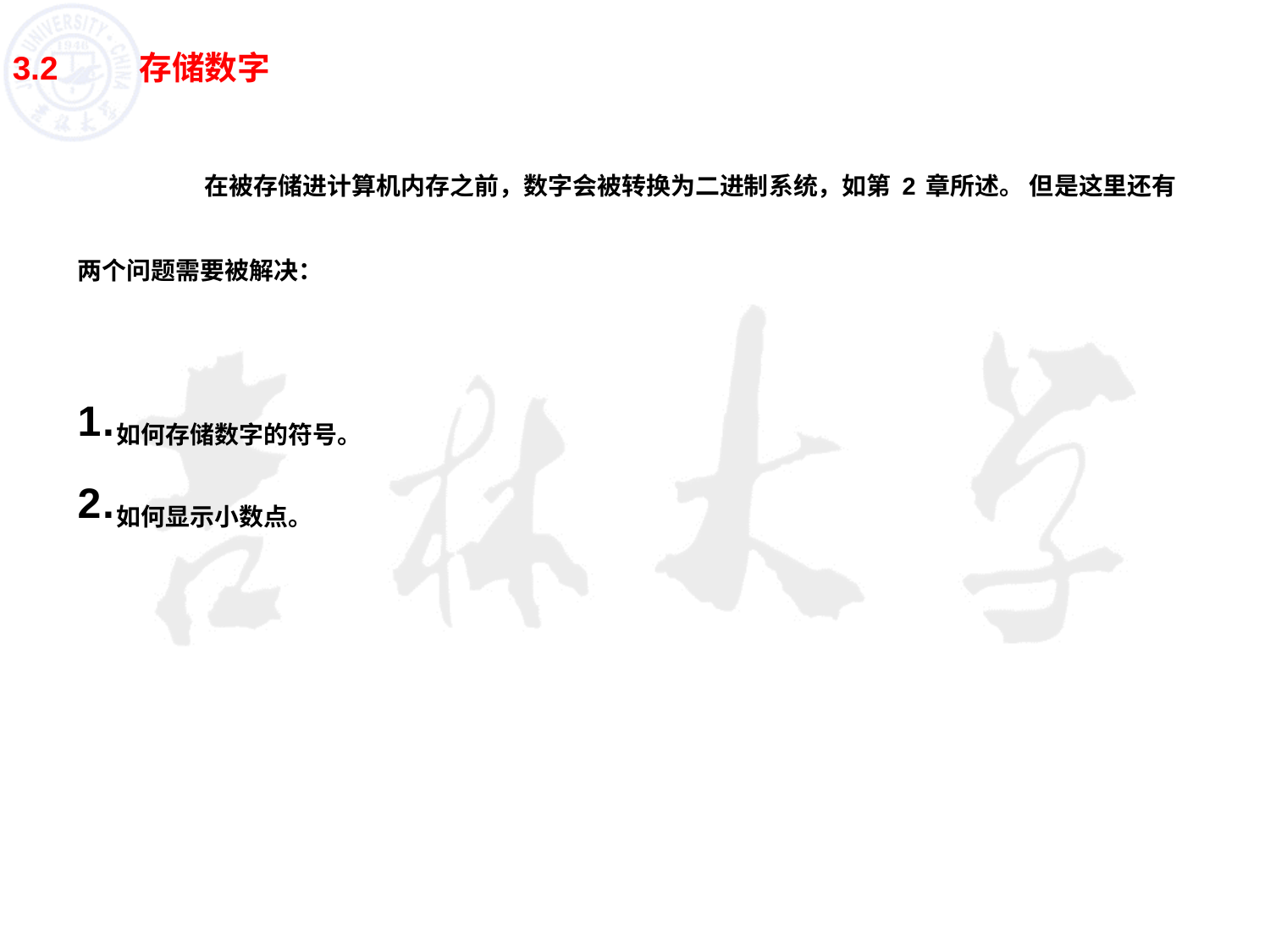

3.2	存储数字
	在被存储进计算机内存之前，数字会被转换为二进制系统，如第2章所述。 但是这里还有两个问题需要被解决：

如何存储数字的符号。
如何显示小数点。